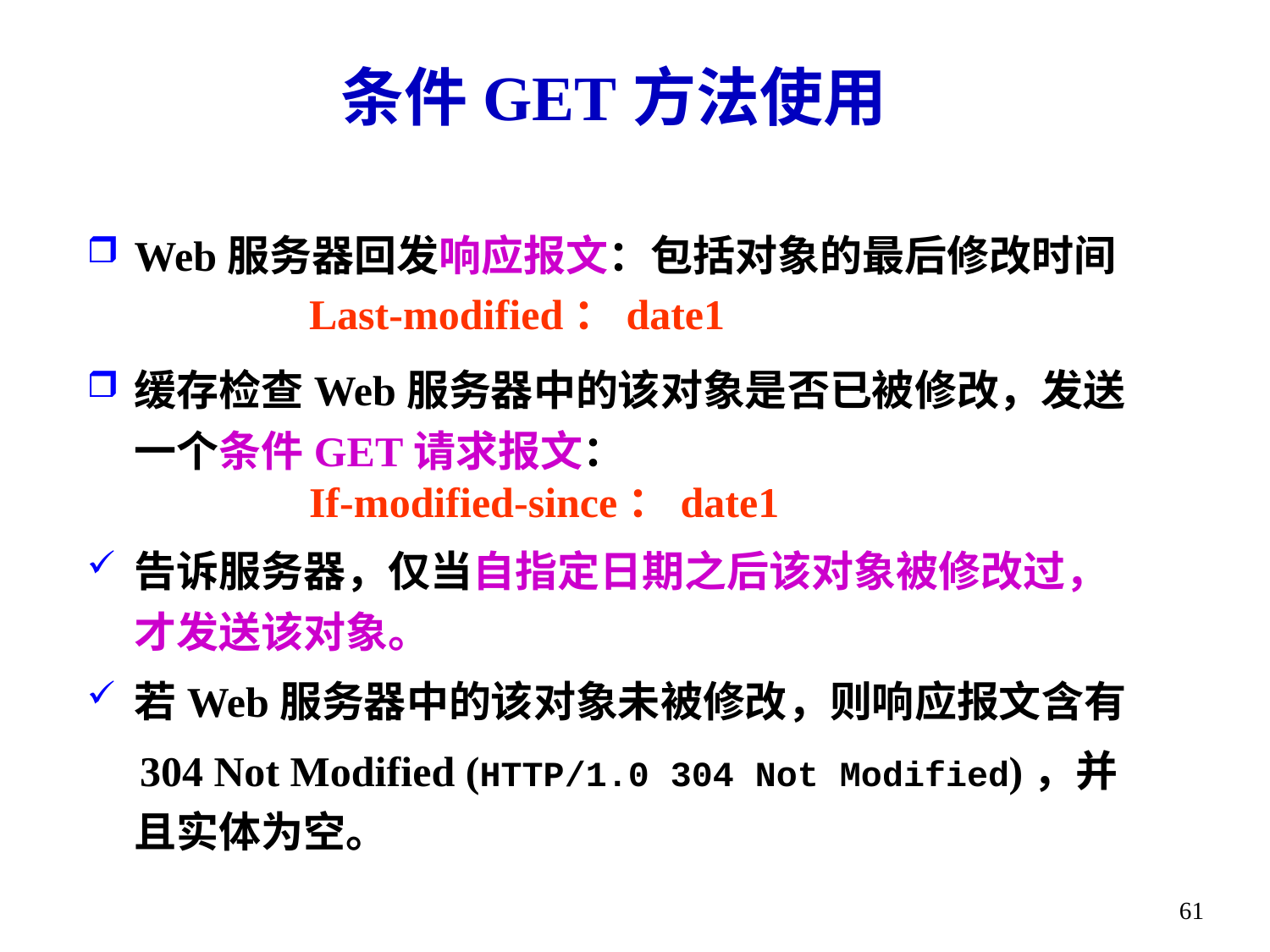

# 条件GET方法使用
Web服务器回发响应报文：包括对象的最后修改时间
                     Last-modified：date1
缓存检查Web服务器中的该对象是否已被修改，发送一个条件GET请求报文：
                     If-modified-since：date1
告诉服务器，仅当自指定日期之后该对象被修改过，才发送该对象。
若Web服务器中的该对象未被修改，则响应报文含有
     304 Not Modified (HTTP/1.0 304 Not Modified)，并且实体为空。
61